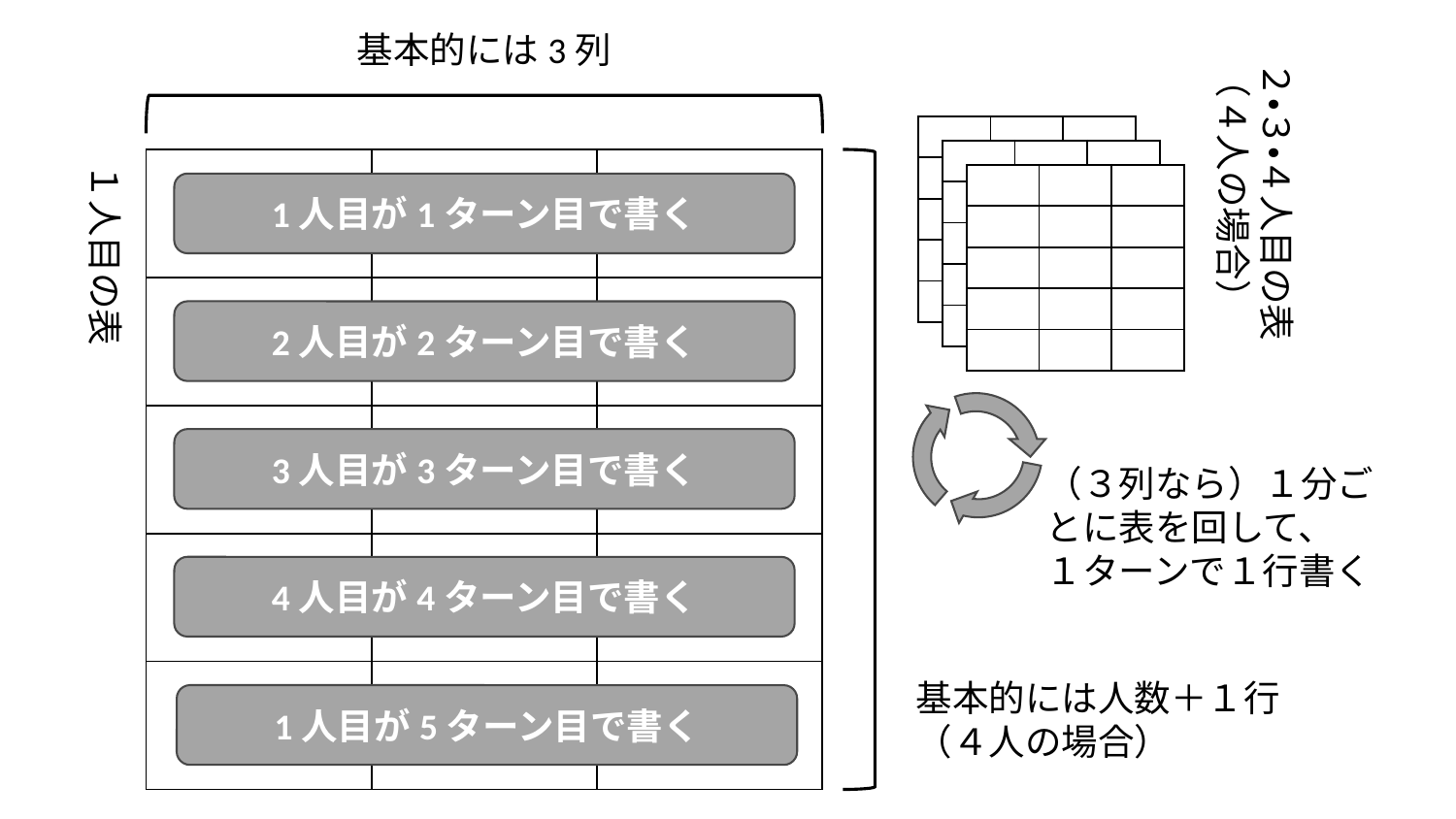

基本的には3列
２・３・４人目の表
（４人の場合）
|  |  |  |
| --- | --- | --- |
|  |  |  |
|  |  |  |
|  |  |  |
|  |  |  |
|  |  |  |
| --- | --- | --- |
|  |  |  |
|  |  |  |
|  |  |  |
|  |  |  |

１人目の表
|  |  |  |
| --- | --- | --- |
|  |  |  |
|  |  |  |
|  |  |  |
|  |  |  |
|  |  |  |
| --- | --- | --- |
|  |  |  |
|  |  |  |
|  |  |  |
|  |  |  |
1人目が1ターン目で書く
2人目が2ターン目で書く

3人目が3ターン目で書く
（３列なら）１分ごとに表を回して、
１ターンで１行書く
4人目が4ターン目で書く
基本的には人数＋１行
（４人の場合）
1人目が5ターン目で書く